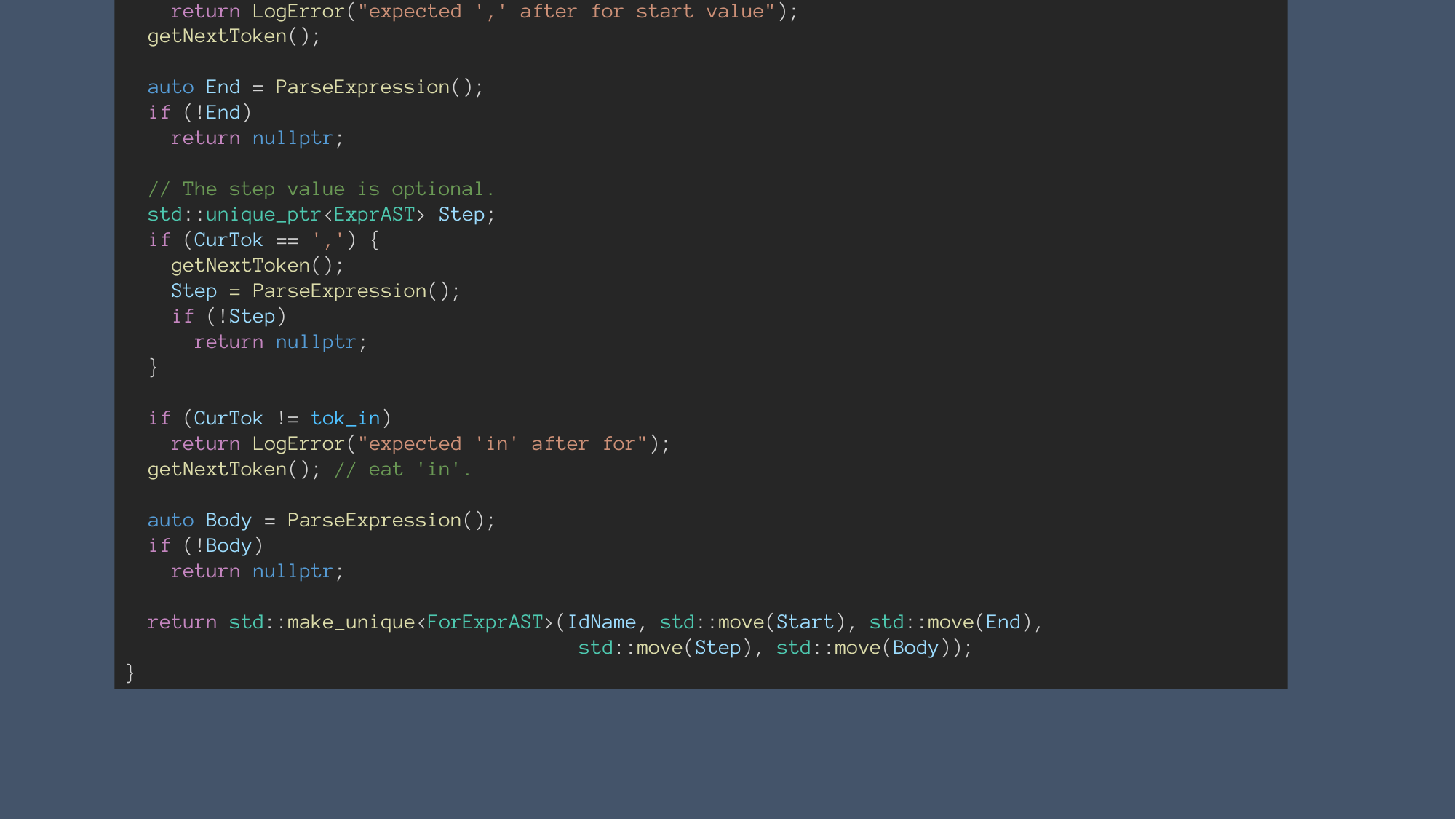

// 解析for的结构
static std::unique_ptr<ExprAST> ParseForExpr() {
  getNextToken(); // eat the for.
  if (CurTok != tok_identifier)
    return LogError("expected identifier after for");
  std::string IdName = IdentifierStr;
  getNextToken(); // eat identifier.
  if (CurTok != '=')
    return LogError("expected '=' after for");
  getNextToken(); // eat '='.
  auto Start = ParseExpression();
  if (!Start)
    return nullptr;
  if (CurTok != ',')
    return LogError("expected ',' after for start value");
  getNextToken();
  auto End = ParseExpression();
  if (!End)
    return nullptr;
  // The step value is optional.
  std::unique_ptr<ExprAST> Step;
  if (CurTok == ',') {
    getNextToken();
    Step = ParseExpression();
    if (!Step)
      return nullptr;
  }
  if (CurTok != tok_in)
    return LogError("expected 'in' after for");
  getNextToken(); // eat 'in'.
  auto Body = ParseExpression();
  if (!Body)
    return nullptr;
  return std::make_unique<ForExprAST>(IdName, std::move(Start), std::move(End),
                                       std::move(Step), std::move(Body));
}
# for parser